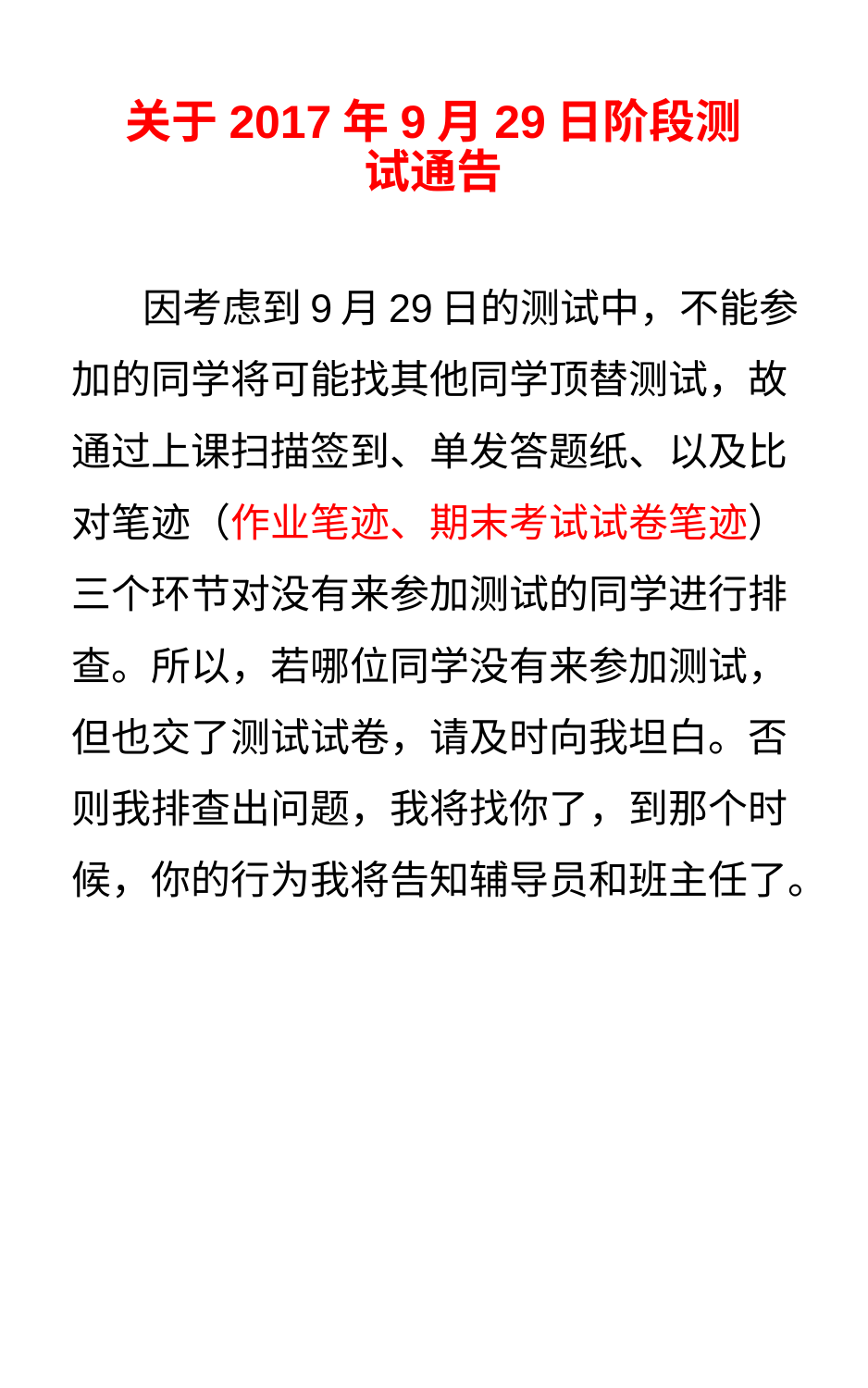

# 关于2017年9月29日阶段测试通告
       因考虑到9月29日的测试中，不能参加的同学将可能找其他同学顶替测试，故通过上课扫描签到、单发答题纸、以及比对笔迹（作业笔迹、期末考试试卷笔迹）三个环节对没有来参加测试的同学进行排查。所以，若哪位同学没有来参加测试，但也交了测试试卷，请及时向我坦白。否则我排查出问题，我将找你了，到那个时候，你的行为我将告知辅导员和班主任了。